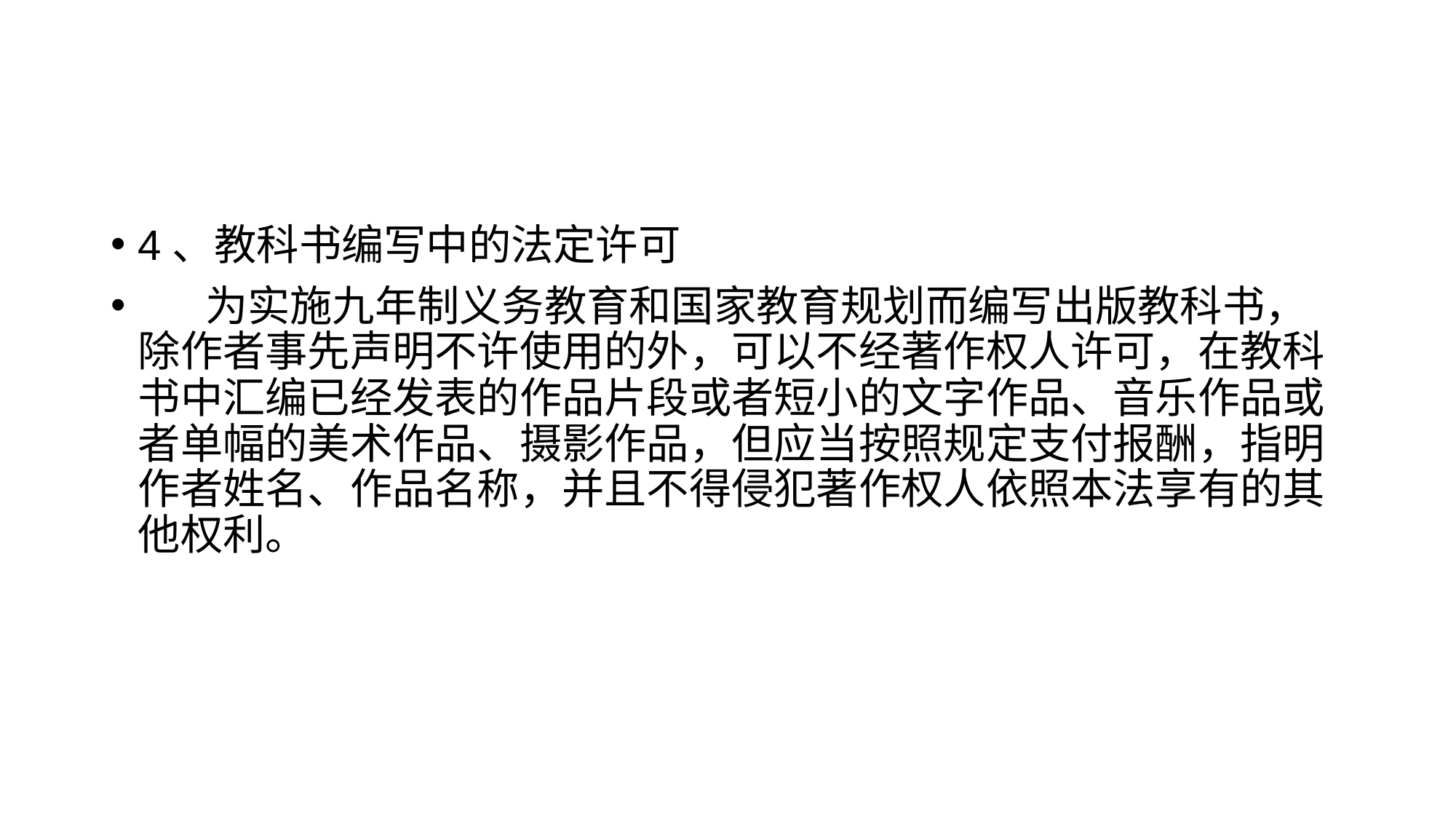

#
4、教科书编写中的法定许可
      为实施九年制义务教育和国家教育规划而编写出版教科书，除作者事先声明不许使用的外，可以不经著作权人许可，在教科书中汇编已经发表的作品片段或者短小的文字作品、音乐作品或者单幅的美术作品、摄影作品，但应当按照规定支付报酬，指明作者姓名、作品名称，并且不得侵犯著作权人依照本法享有的其他权利。